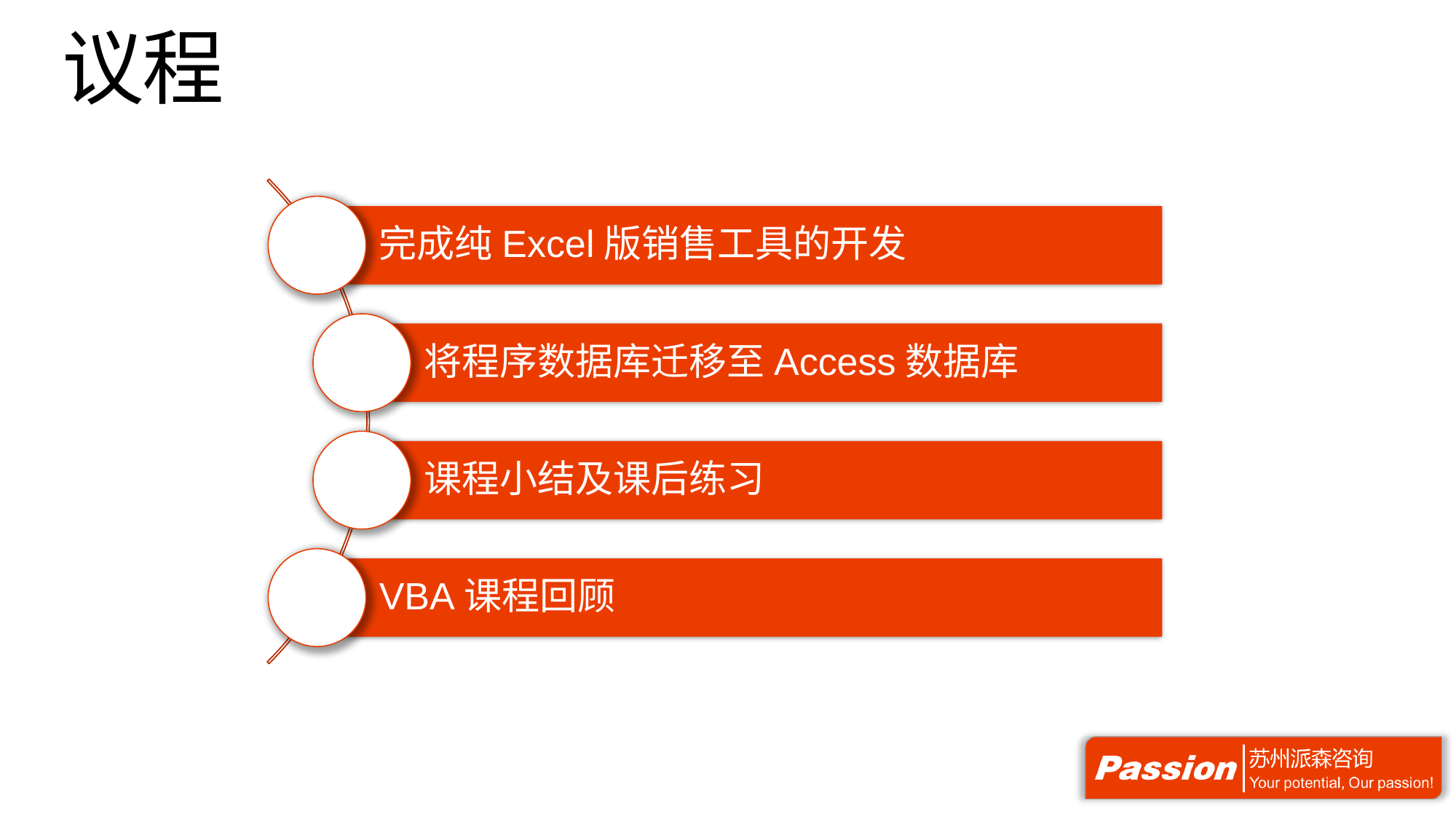

# 议程
完成纯Excel版销售工具的开发
将程序数据库迁移至Access数据库
课程小结及课后练习
VBA课程回顾